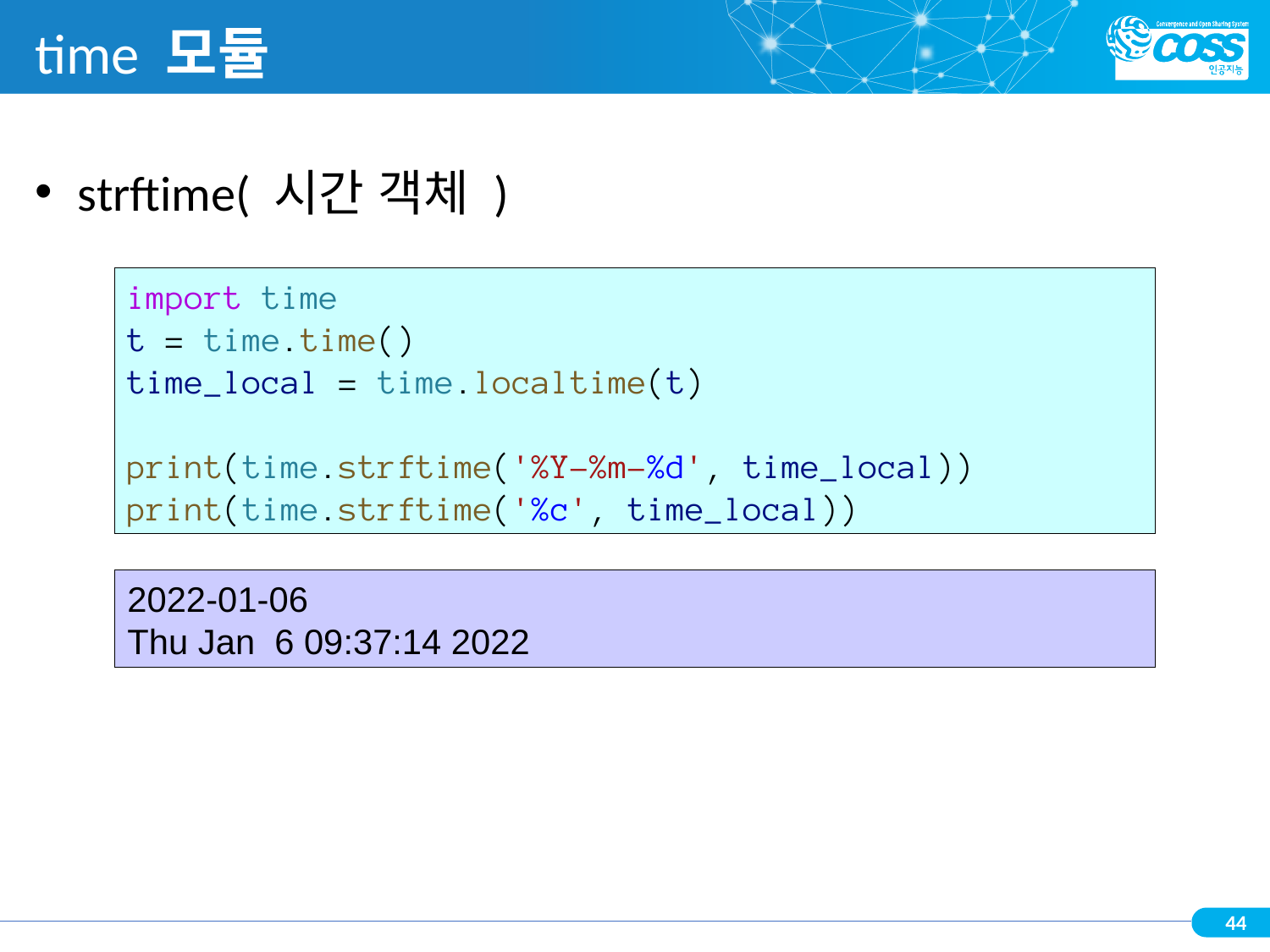

# time 모듈
 strftime( 시간 객체 )

import time
t = time.time()
time_local = time.localtime(t)
print(time.strftime('%Y-%m-%d', time_local))
print(time.strftime('%c', time_local))
2022-01-06
Thu Jan  6 09:37:14 2022
44